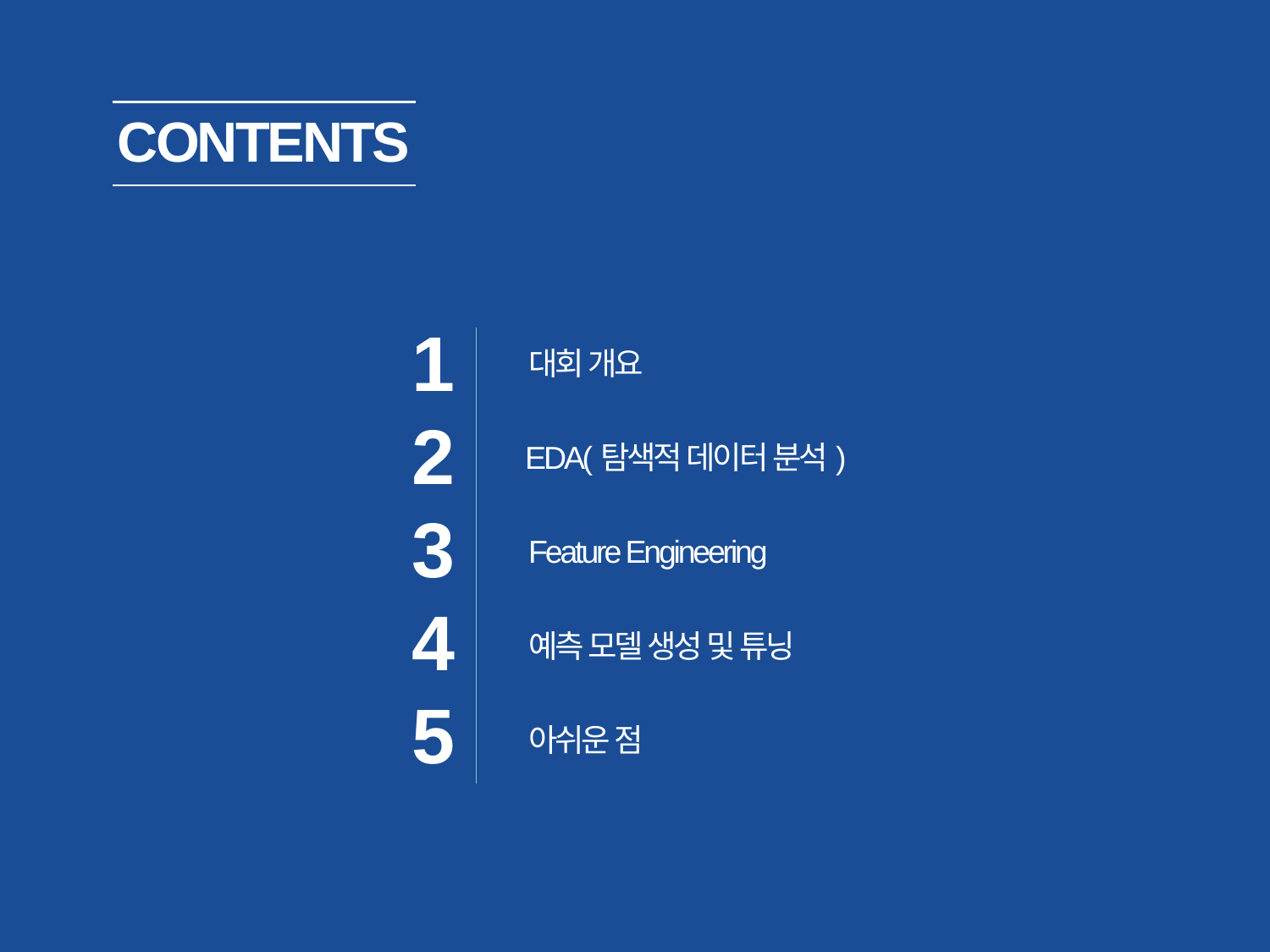

CONTENTS
1
2
3
4
5

대회 개요
EDA(탐색적 데이터 분석)
Feature Engineering
예측 모델 생성 및 튜닝
아쉬운 점